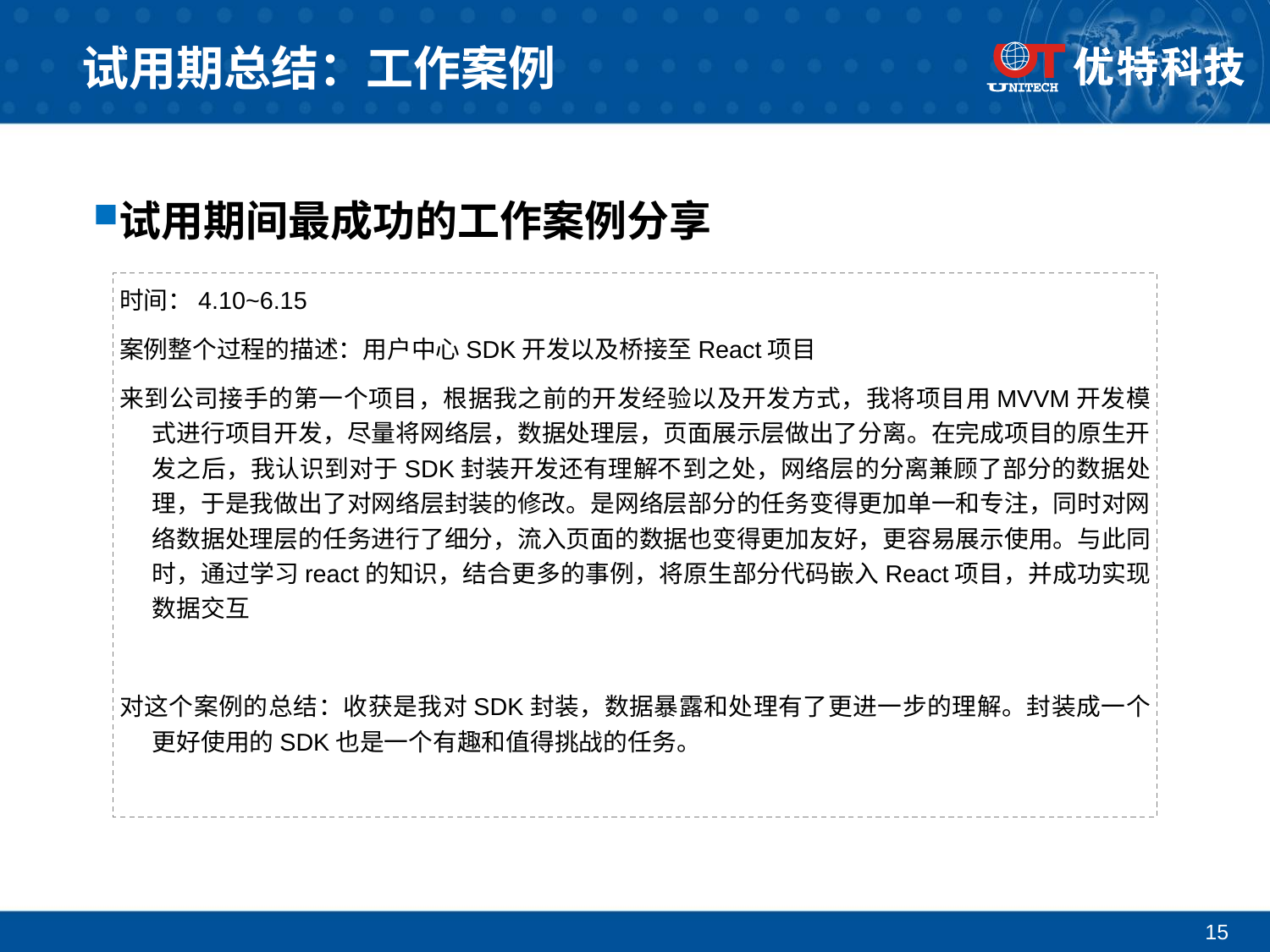

# 试用期总结：工作案例
试用期间最成功的工作案例分享
时间：4.10~6.15
案例整个过程的描述：用户中心SDK开发以及桥接至React项目
来到公司接手的第一个项目，根据我之前的开发经验以及开发方式，我将项目用MVVM开发模式进行项目开发，尽量将网络层，数据处理层，页面展示层做出了分离。在完成项目的原生开发之后，我认识到对于SDK封装开发还有理解不到之处，网络层的分离兼顾了部分的数据处理，于是我做出了对网络层封装的修改。是网络层部分的任务变得更加单一和专注，同时对网络数据处理层的任务进行了细分，流入页面的数据也变得更加友好，更容易展示使用。与此同时，通过学习react的知识，结合更多的事例，将原生部分代码嵌入React项目，并成功实现数据交互

对这个案例的总结：收获是我对SDK封装，数据暴露和处理有了更进一步的理解。封装成一个更好使用的SDK也是一个有趣和值得挑战的任务。
15